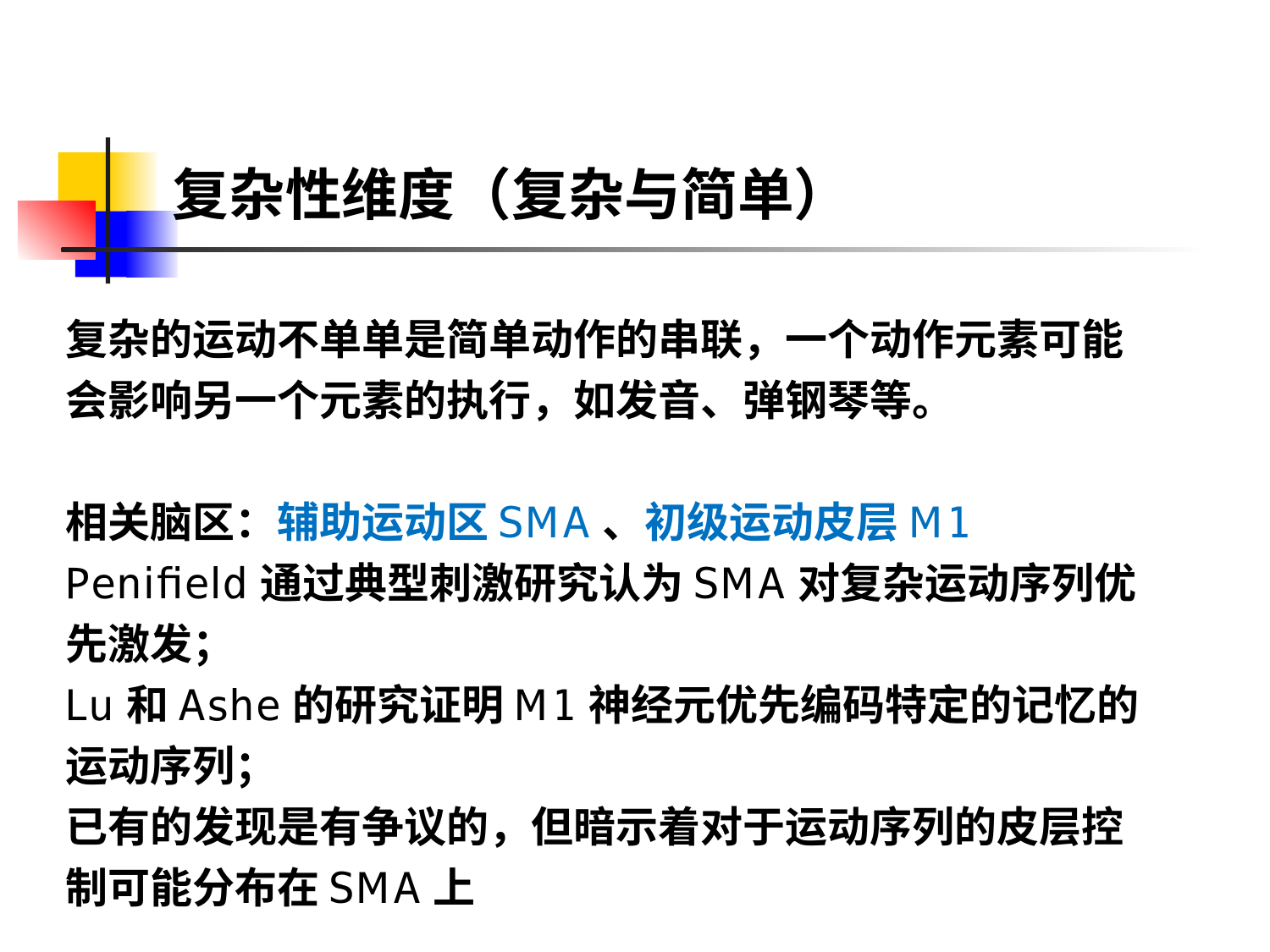

# 复杂性维度（复杂与简单）
复杂的运动不单单是简单动作的串联，一个动作元素可能会影响另一个元素的执行，如发音、弹钢琴等。

相关脑区：辅助运动区SMA、初级运动皮层M1
Penifield通过典型刺激研究认为SMA对复杂运动序列优先激发；
Lu和Ashe的研究证明M1神经元优先编码特定的记忆的运动序列；
已有的发现是有争议的，但暗示着对于运动序列的皮层控制可能分布在SMA上